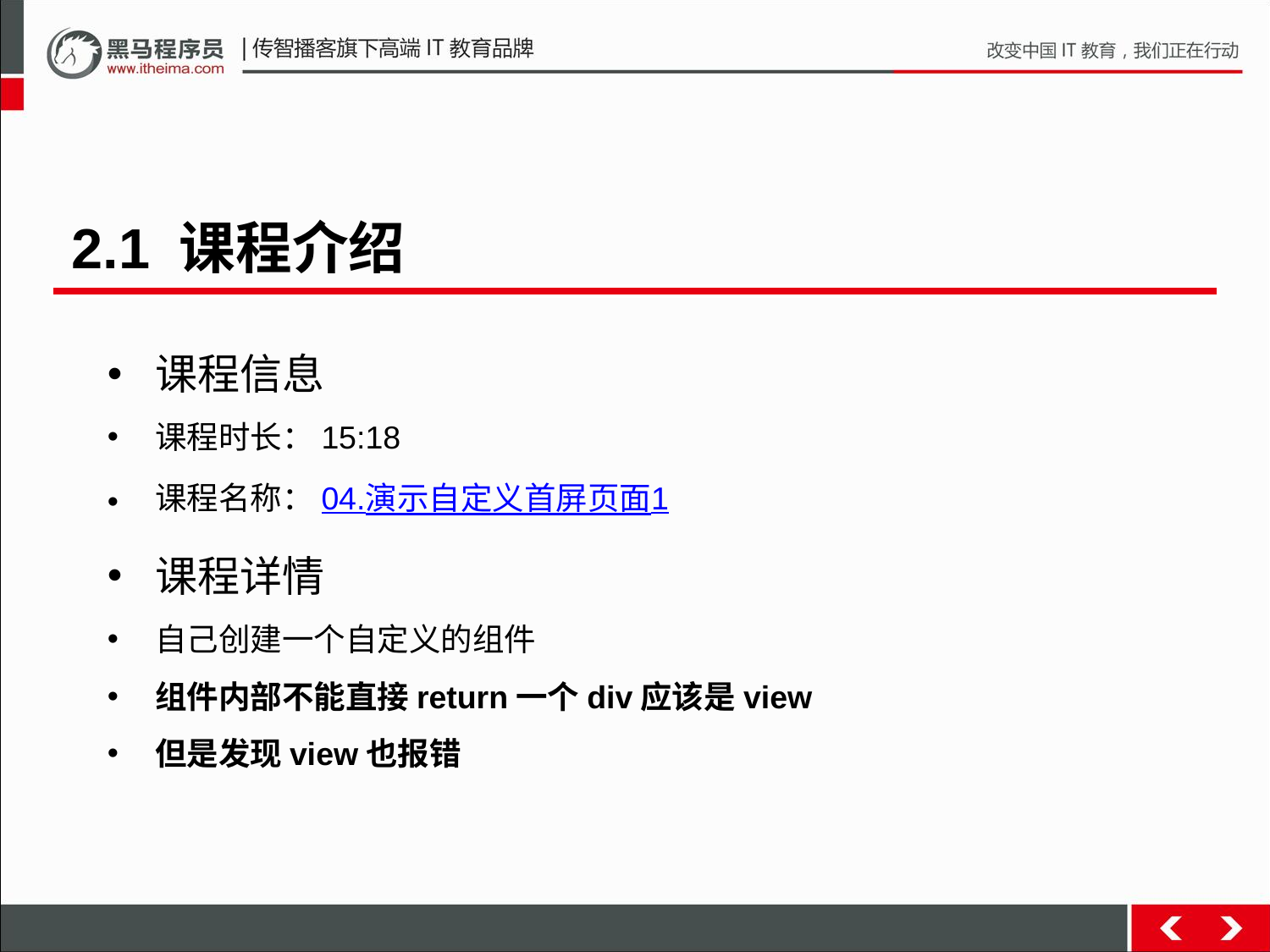

2.1 课程介绍
课程信息
课程时长：15:18
课程名称：04.演示自定义首屏页面1
课程详情
自己创建一个自定义的组件
组件内部不能直接return一个div应该是view
但是发现view也报错